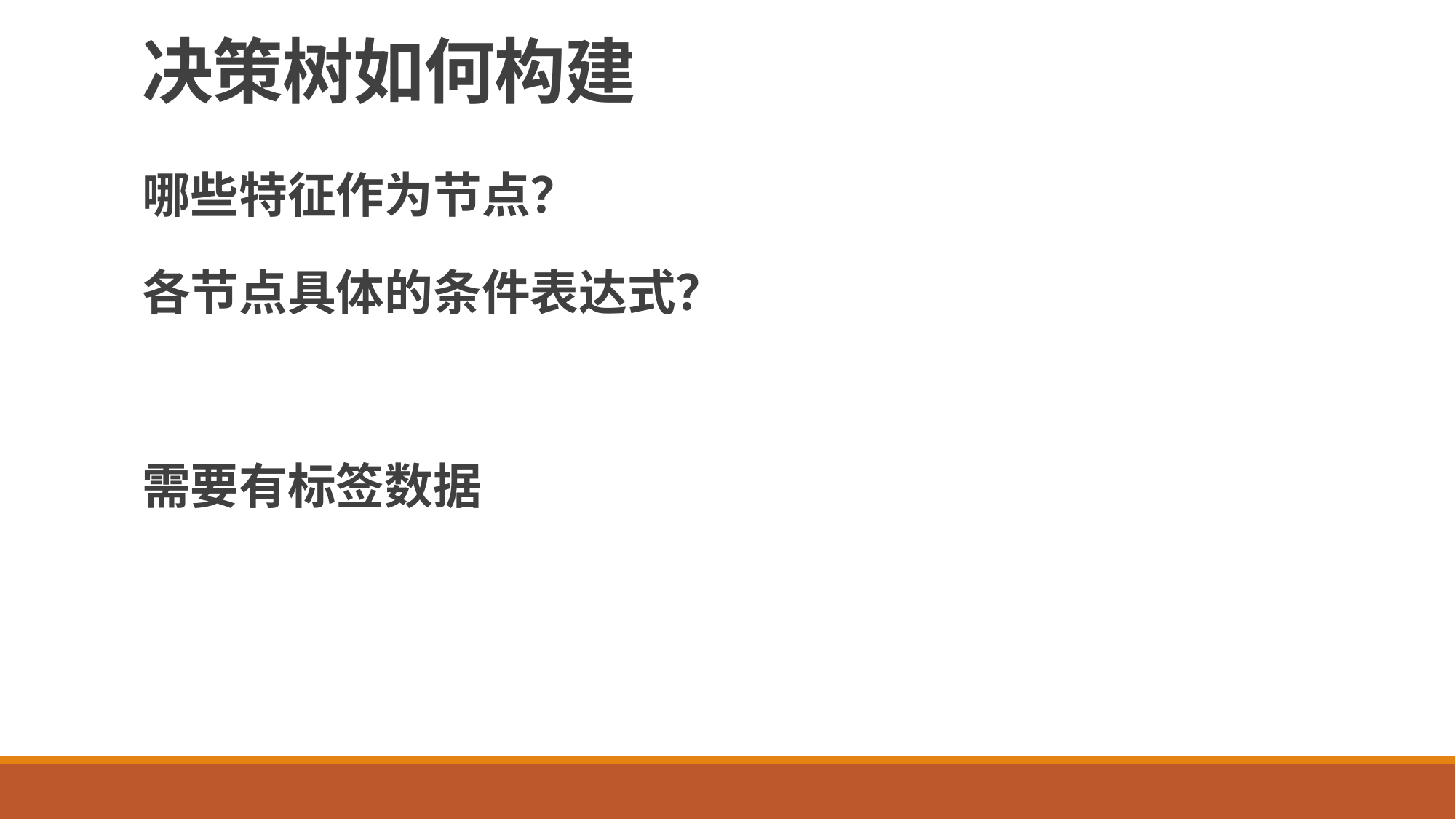

# 决策树如何构建
哪些特征作为节点？
各节点具体的条件表达式？

需要有标签数据